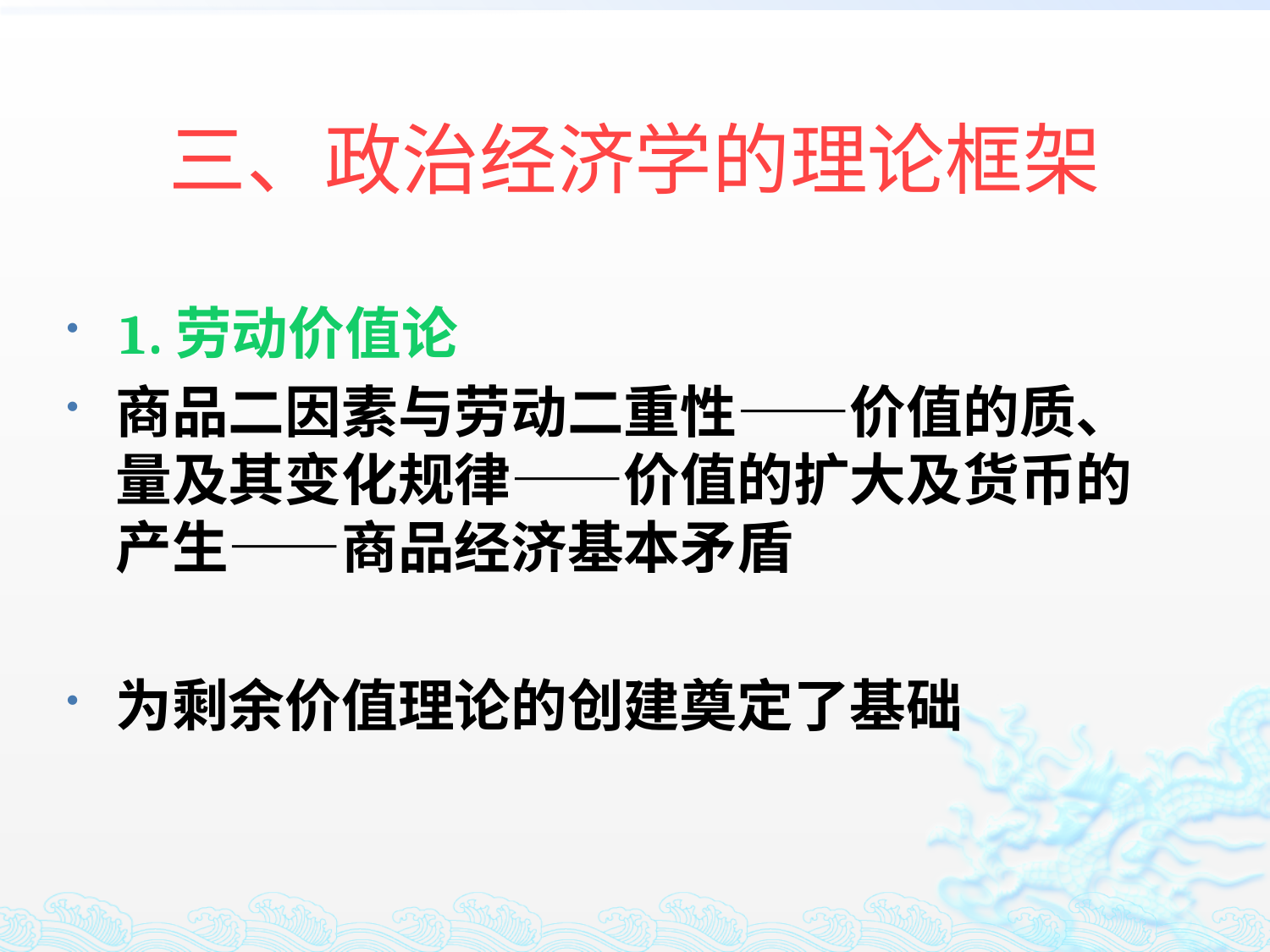

# 三、政治经济学的理论框架
1.劳动价值论
商品二因素与劳动二重性——价值的质、量及其变化规律——价值的扩大及货币的产生——商品经济基本矛盾

为剩余价值理论的创建奠定了基础